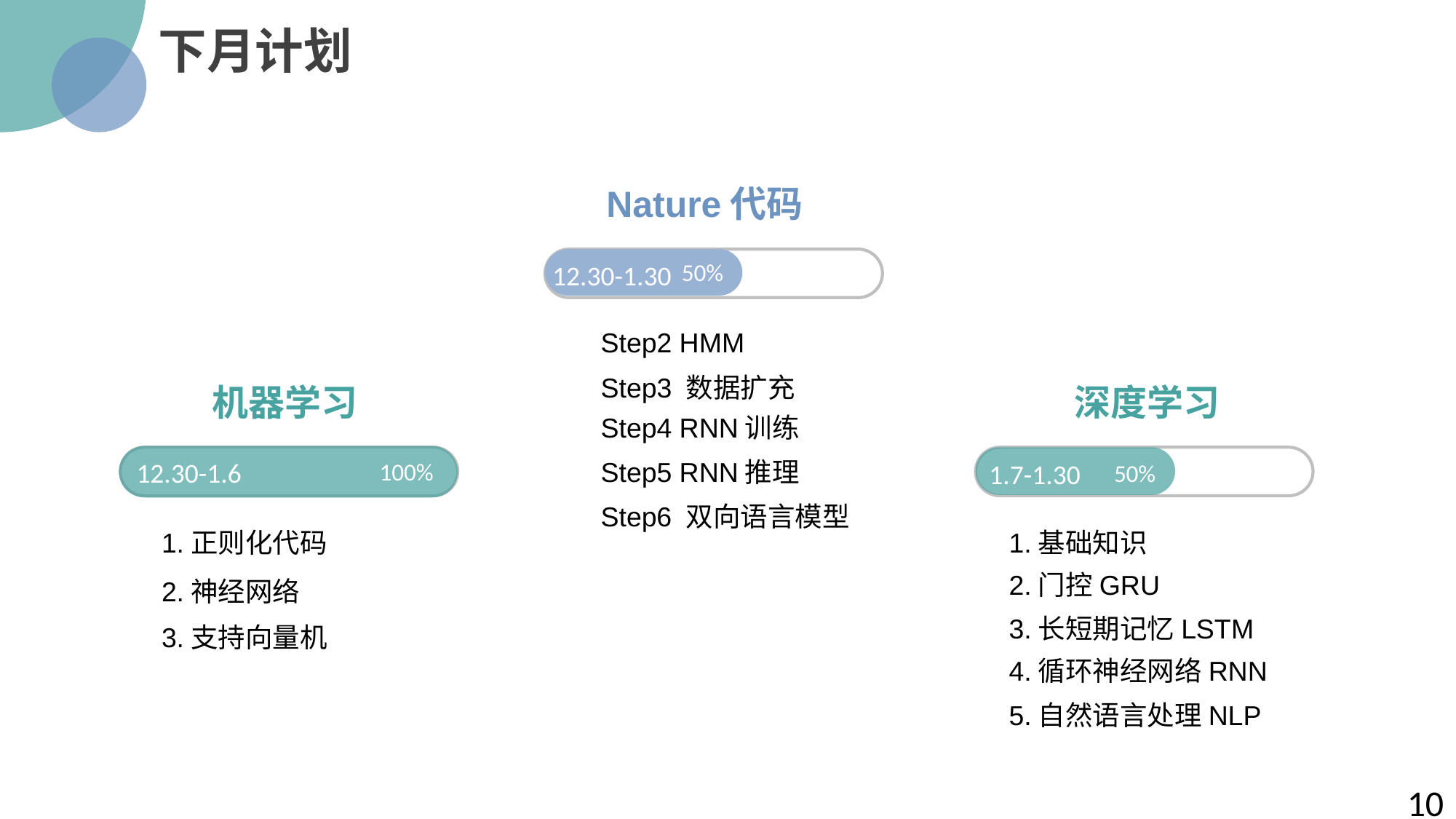

下月计划

Nature代码

50%
12.30-1.30
Step2 HMM
Step3 数据扩充
机器学习
深度学习
Step4 RNN训练

Step5 RNN推理
12.30-1.6
100%
1.7-1.30
50%
Step6 双向语言模型
1.正则化代码
1.基础知识
2.门控GRU
2.神经网络
3.长短期记忆LSTM
3.支持向量机
4.循环神经网络RNN
5.自然语言处理NLP